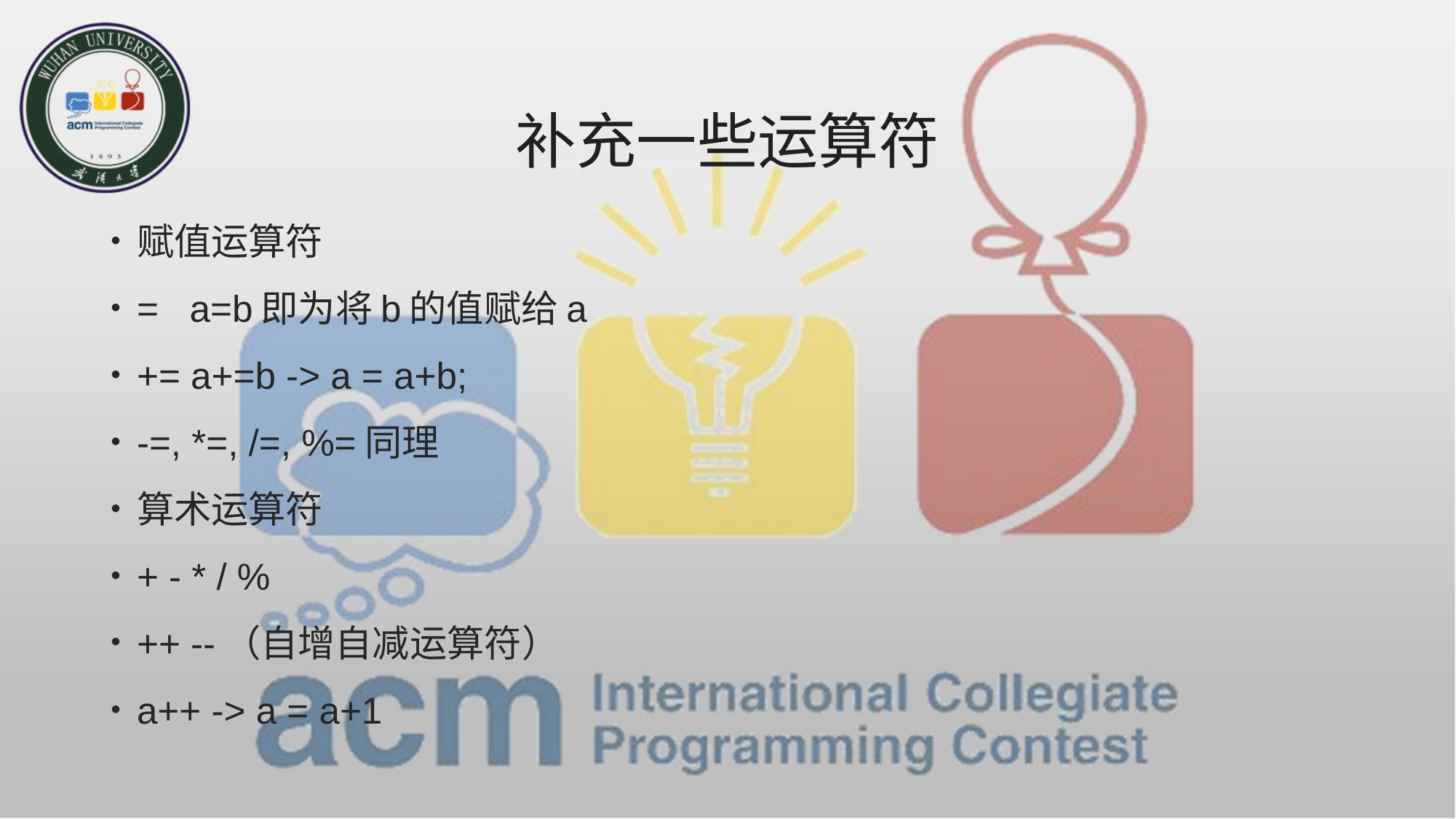

# 补充一些运算符
赋值运算符
=   a=b即为将b的值赋给a
+= a+=b -> a = a+b;
-=, *=, /=, %=同理
算术运算符
+ - * / %
++ --（自增自减运算符）
a++ -> a = a+1